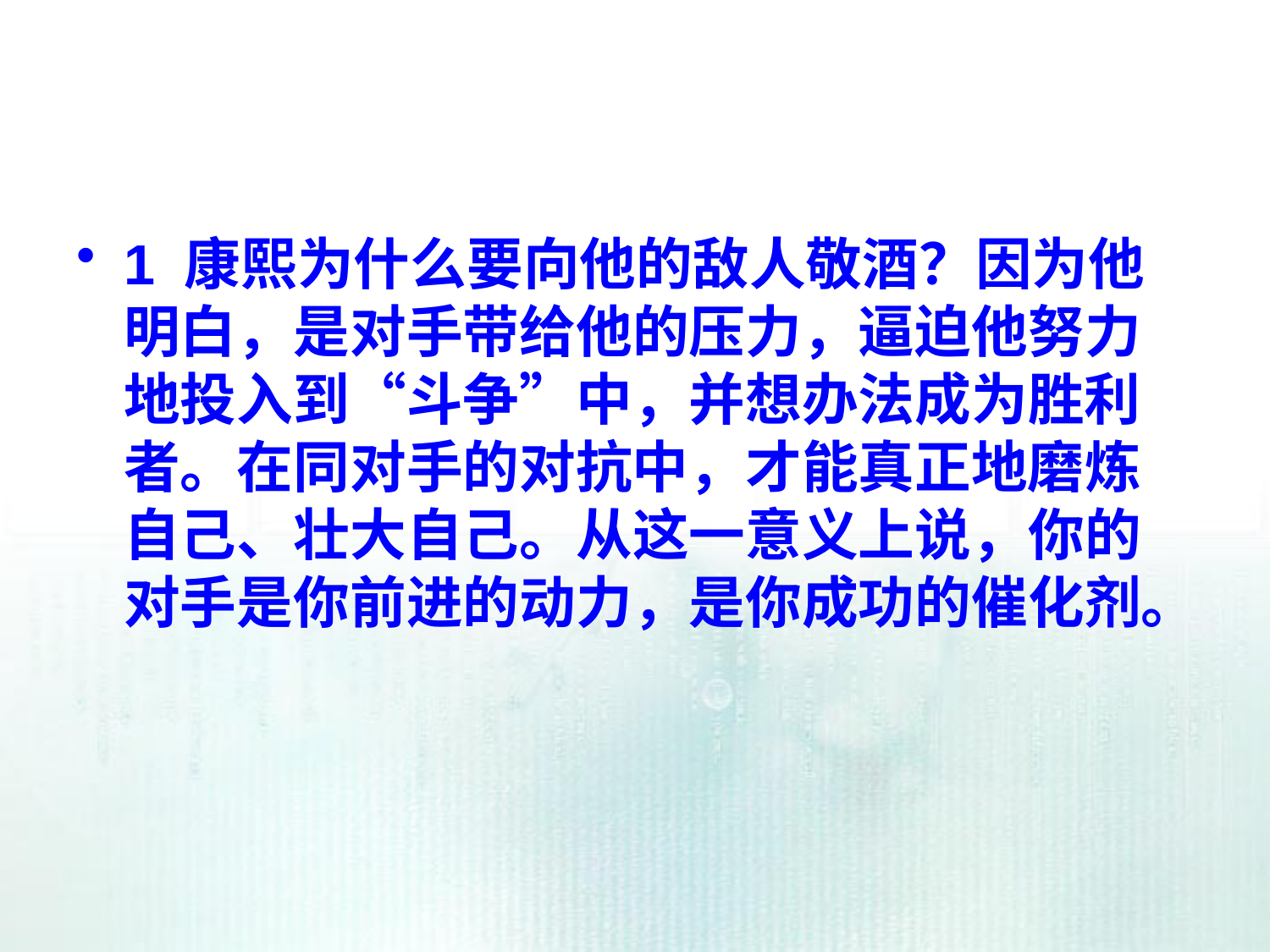

#
1 康熙为什么要向他的敌人敬酒？因为他明白，是对手带给他的压力，逼迫他努力地投入到“斗争”中，并想办法成为胜利者。在同对手的对抗中，才能真正地磨炼自己、壮大自己。从这一意义上说，你的对手是你前进的动力，是你成功的催化剂。